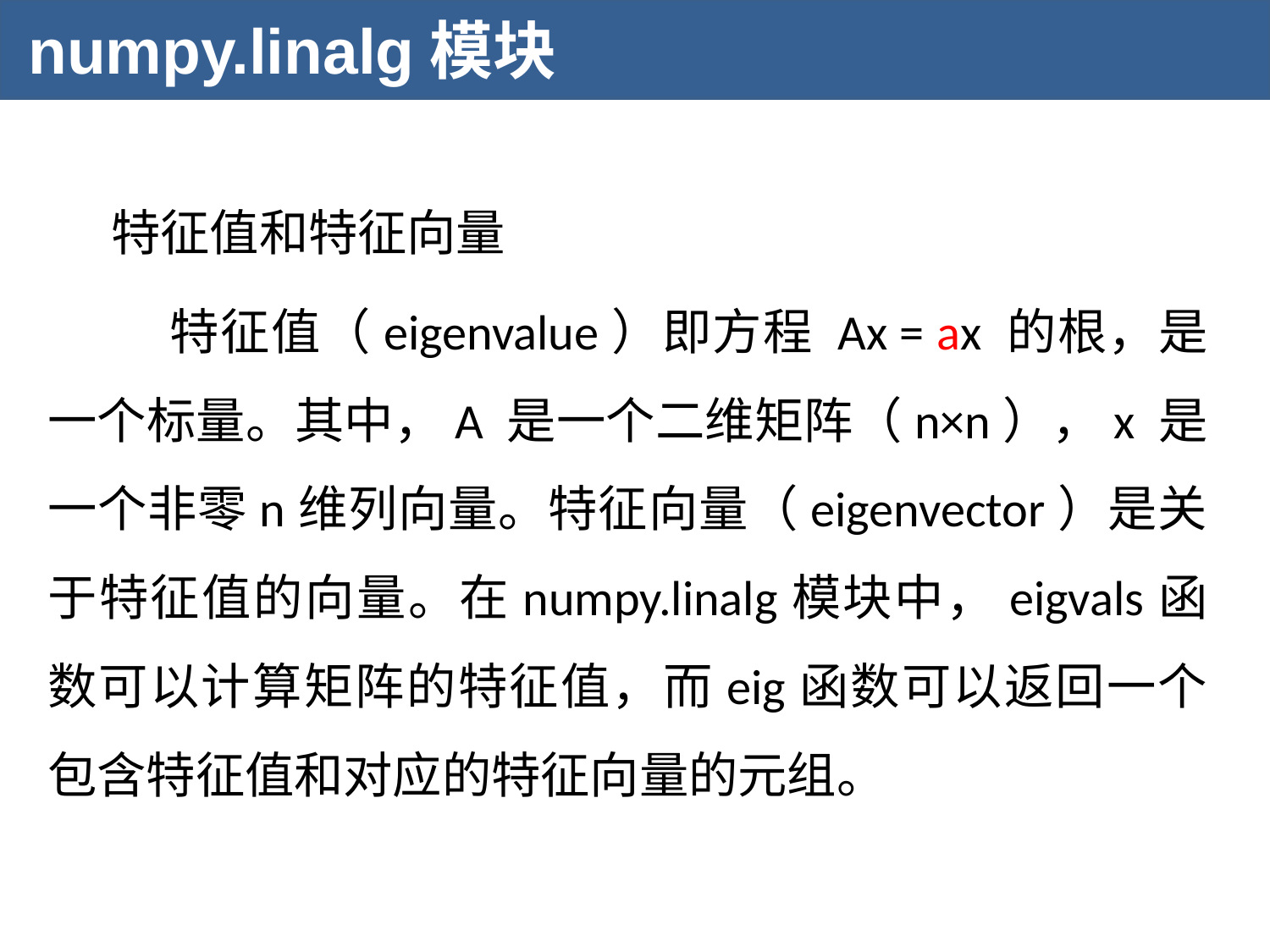

numpy.linalg模块
特征值和特征向量
         特征值（eigenvalue）即方程 Ax = ax 的根，是一个标量。其中，A 是一个二维矩阵（n×n），x 是一个非零n维列向量。特征向量（eigenvector）是关于特征值的向量。在numpy.linalg模块中，eigvals函数可以计算矩阵的特征值，而eig函数可以返回一个包含特征值和对应的特征向量的元组。